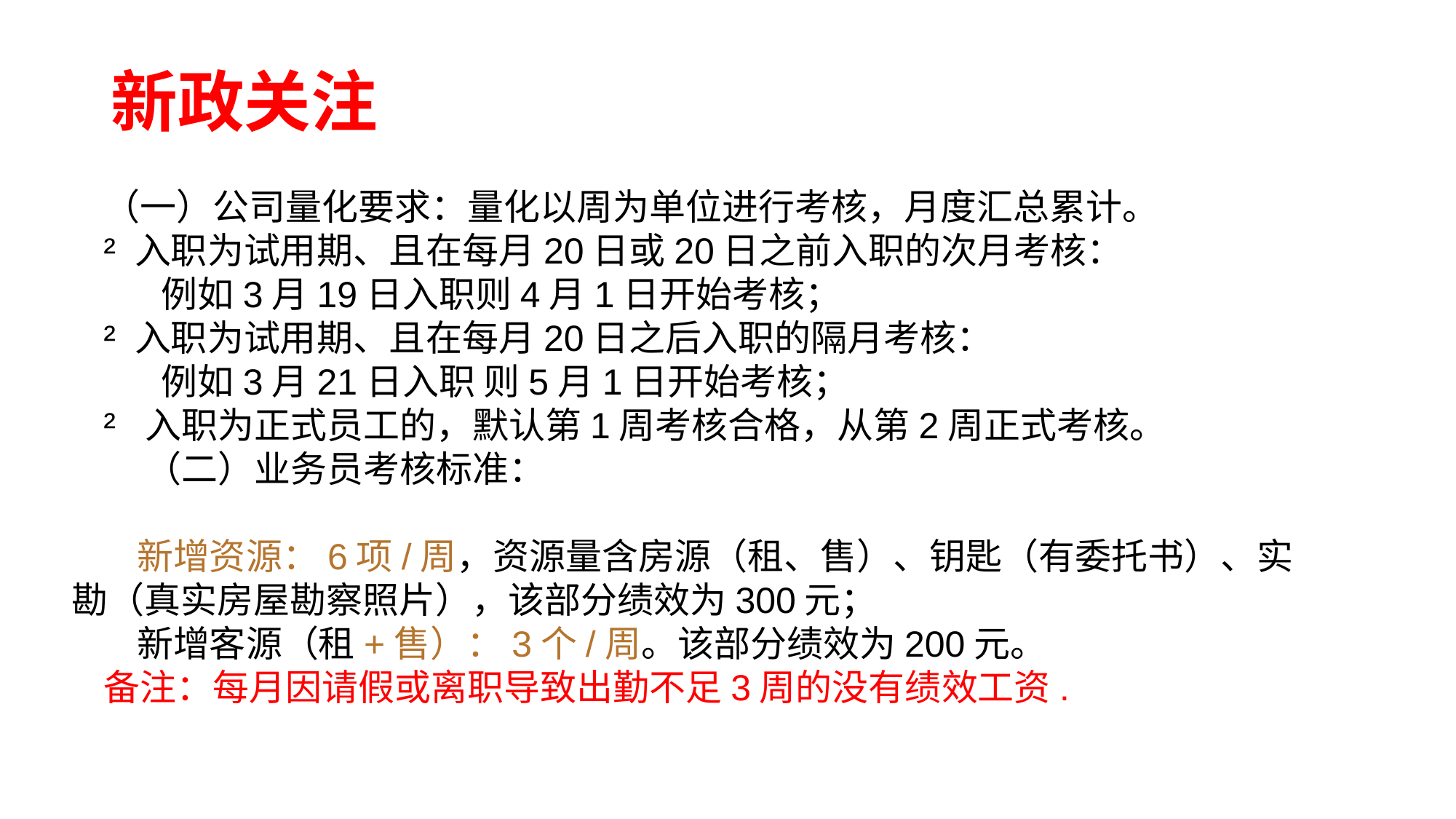

# 新政关注
（一）公司量化要求：量化以周为单位进行考核，月度汇总累计。
² 入职为试用期、且在每月20日或20日之前入职的次月考核：
      例如3月19日入职则4月1日开始考核；
² 入职为试用期、且在每月20日之后入职的隔月考核：
      例如3月21日入职 则5月1日开始考核；
²  入职为正式员工的，默认第1周考核合格，从第2周正式考核。
    （二）业务员考核标准：
   新增资源：6项/周，资源量含房源（租、售）、钥匙（有委托书）、实勘（真实房屋勘察照片），该部分绩效为300元；     新增客源（租+售）：3个/周。该部分绩效为200元。
备注：每月因请假或离职导致出勤不足3周的没有绩效工资.